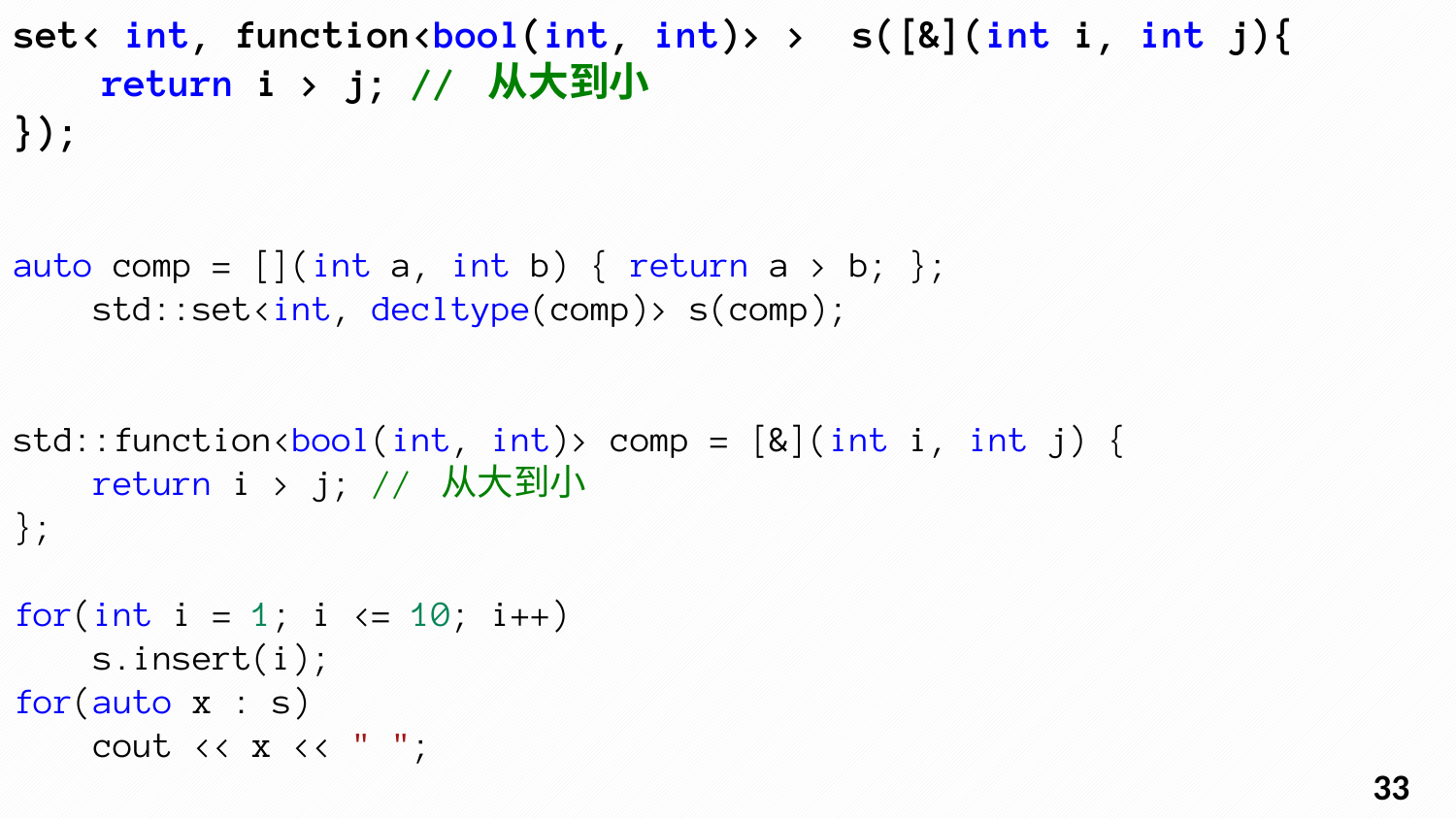

set< int, function<bool(int, int)> >  s([&](int i, int j){
    return i > j; // 从大到小
});

auto comp = [](int a, int b) { return a > b; };
    std::set<int, decltype(comp)> s(comp);

std::function<bool(int, int)> comp = [&](int i, int j) {
    return i > j; // 从大到小
};

for(int i = 1; i <= 10; i++)
    s.insert(i);
for(auto x : s)
    cout << x << " ";

33